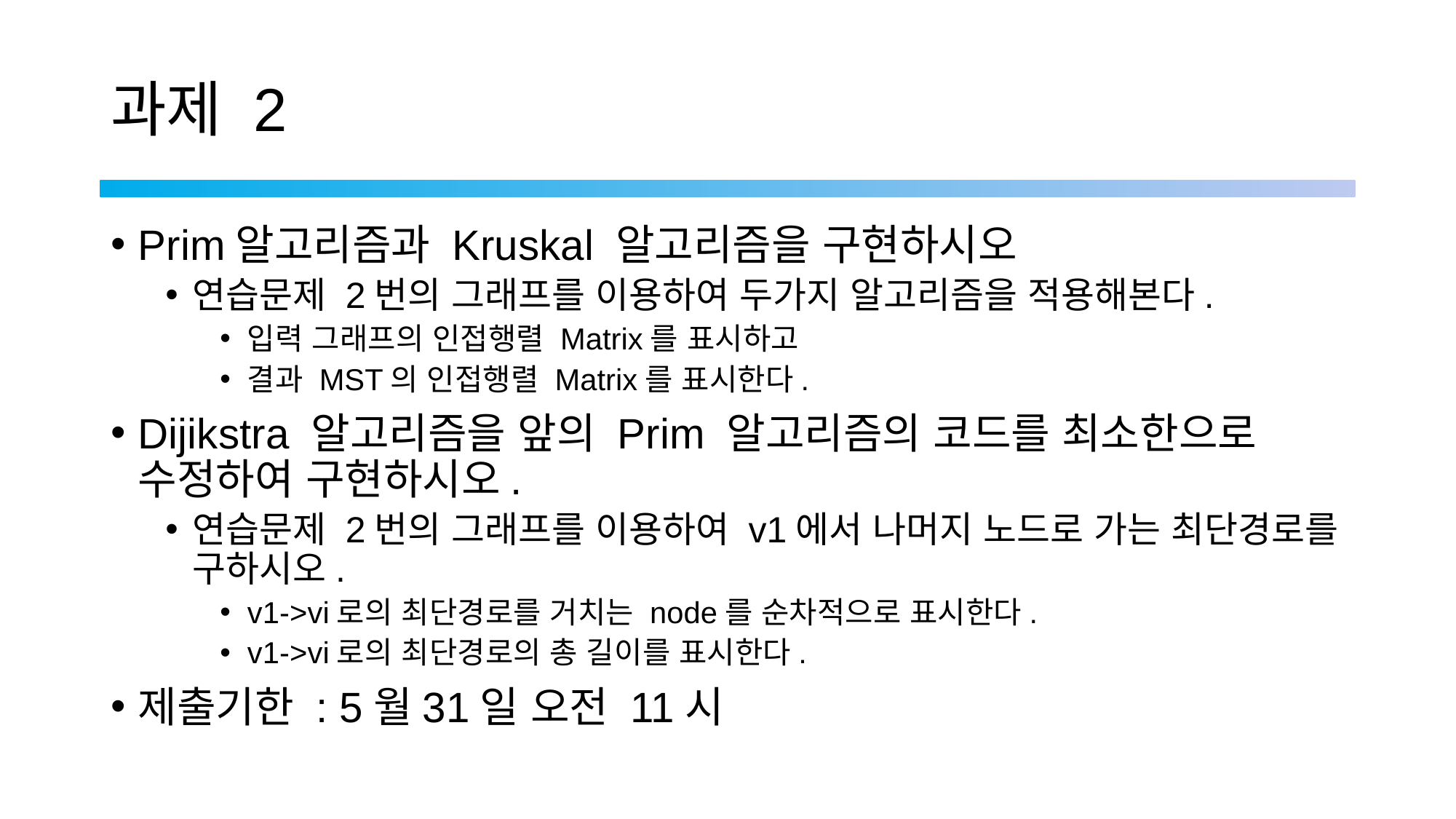

# 과제 2
Prim알고리즘과 Kruskal 알고리즘을 구현하시오
연습문제 2번의 그래프를 이용하여 두가지 알고리즘을 적용해본다.
입력 그래프의 인접행렬 Matrix를 표시하고
결과 MST의 인접행렬 Matrix를 표시한다.
Dijikstra 알고리즘을 앞의 Prim 알고리즘의 코드를 최소한으로 수정하여 구현하시오.
연습문제 2번의 그래프를 이용하여 v1에서 나머지 노드로 가는 최단경로를 구하시오.
v1->vi로의 최단경로를 거치는 node를 순차적으로 표시한다.
v1->vi로의 최단경로의 총 길이를 표시한다.
제출기한 : 5월31일 오전 11시